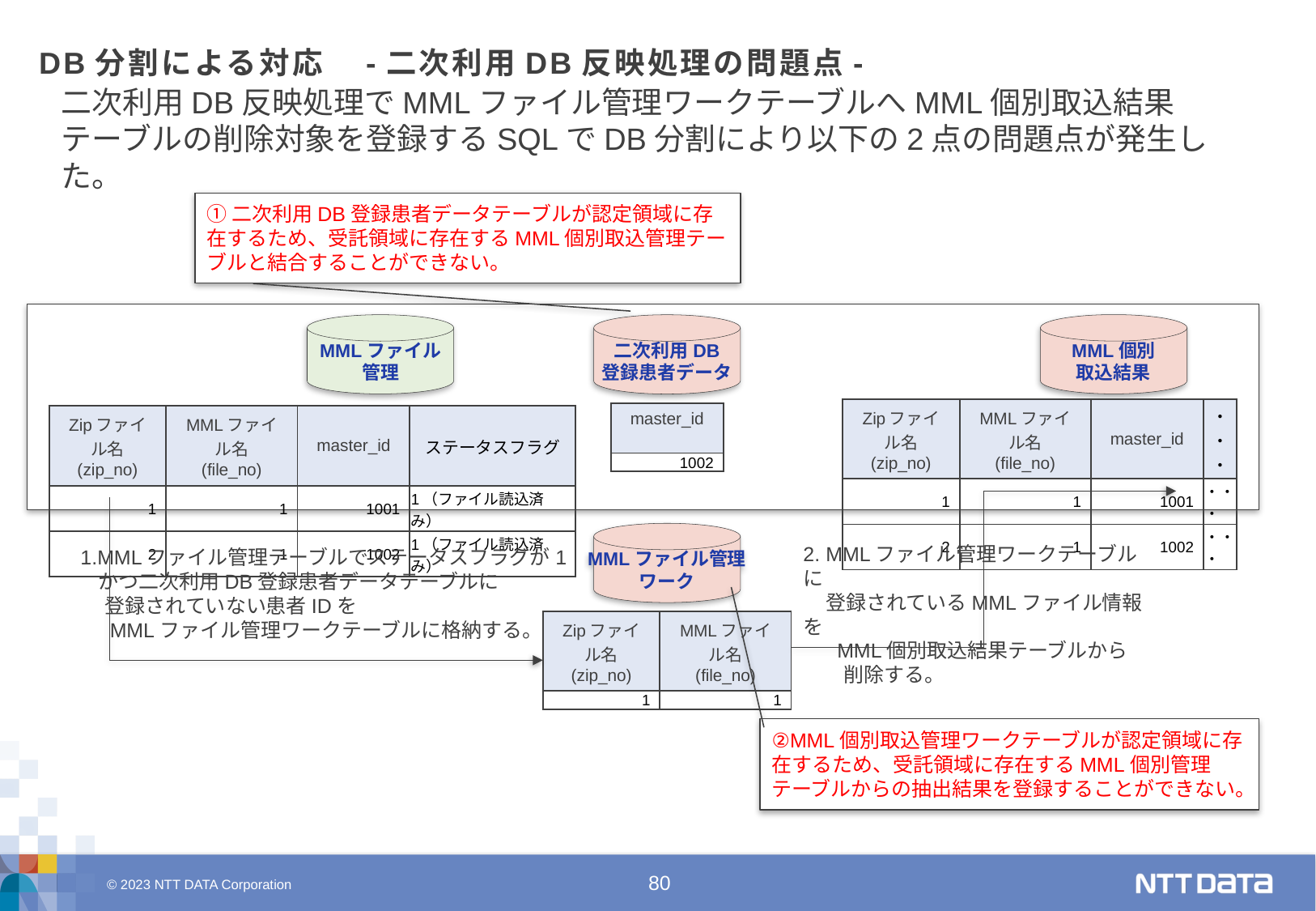

# DB分割による対応　-二次利用DB反映処理の問題点-
二次利用DB反映処理でMMLファイル管理ワークテーブルへMML個別取込結果テーブルの削除対象を登録するSQLでDB分割により以下の2点の問題点が発生した。

①二次利用DB登録患者データテーブルが認定領域に存在するため、受託領域に存在するMML個別取込管理テーブルと結合することができない。

MML個別
取込結果
MMLファイル
管理
二次利用DB
登録患者データ

| Zipファイル名 (zip\_no) | MMLファイル名 (file\_no) | master\_id | ・・・ |
| --- | --- | --- | --- |
| 1 | 1 | 1001 | ・・・ |
| 2 | 1 | 1002 | ・・・ |
| master\_id |
| --- |
| 1002 |
| Zipファイル名 (zip\_no) | MMLファイル名 (file\_no) | master\_id | ステータスフラグ |
| --- | --- | --- | --- |
| 1 | 1 | 1001 | 1（ファイル読込済み） |
| 2 | 1 | 1002 | 1（ファイル読込済み） |
MMLファイル管理
ワーク
2. MMLファイル管理ワークテーブルに
    登録されているMMLファイル情報を
　  MML個別取込結果テーブルから
　　削除する。
1.MMLファイル管理テーブルでステータスフラグが1
   かつ二次利用DB登録患者データテーブルに
　 登録されていない患者IDを
　 MMLファイル管理ワークテーブルに格納する。
| Zipファイル名 (zip\_no) | MMLファイル名 (file\_no) |
| --- | --- |
| 1 | 1 |
②MML個別取込管理ワークテーブルが認定領域に存在するため、受託領域に存在するMML個別管理テーブルからの抽出結果を登録することができない。